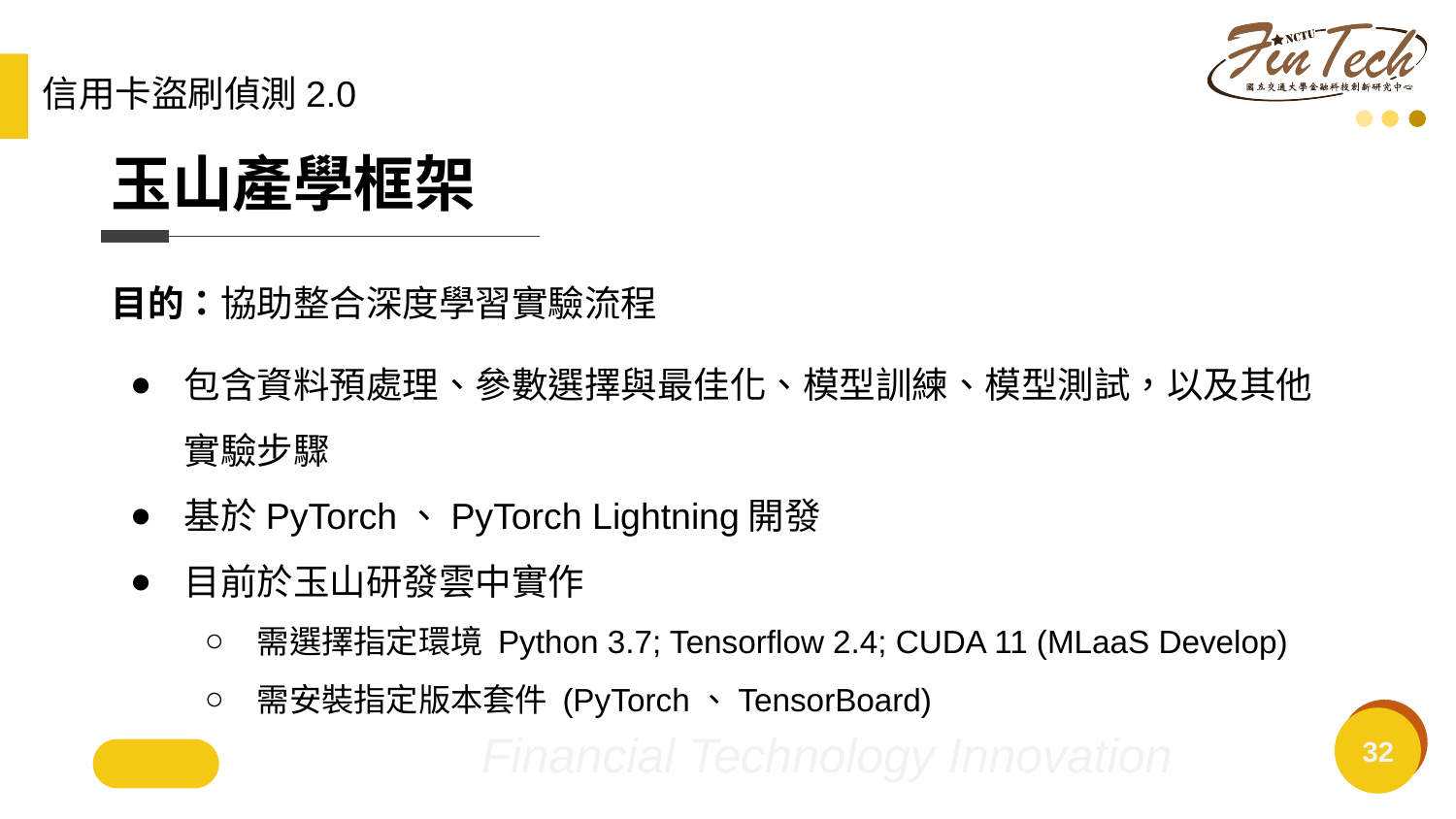

信用卡盜刷偵測2.0
# 玉山產學框架
目的：協助整合深度學習實驗流程
包含資料預處理、參數選擇與最佳化、模型訓練、模型測試，以及其他實驗步驟
基於PyTorch、PyTorch Lightning開發
目前於玉山研發雲中實作
需選擇指定環境 Python 3.7; Tensorflow 2.4; CUDA 11 (MLaaS Develop)
需安裝指定版本套件 (PyTorch、TensorBoard)
32